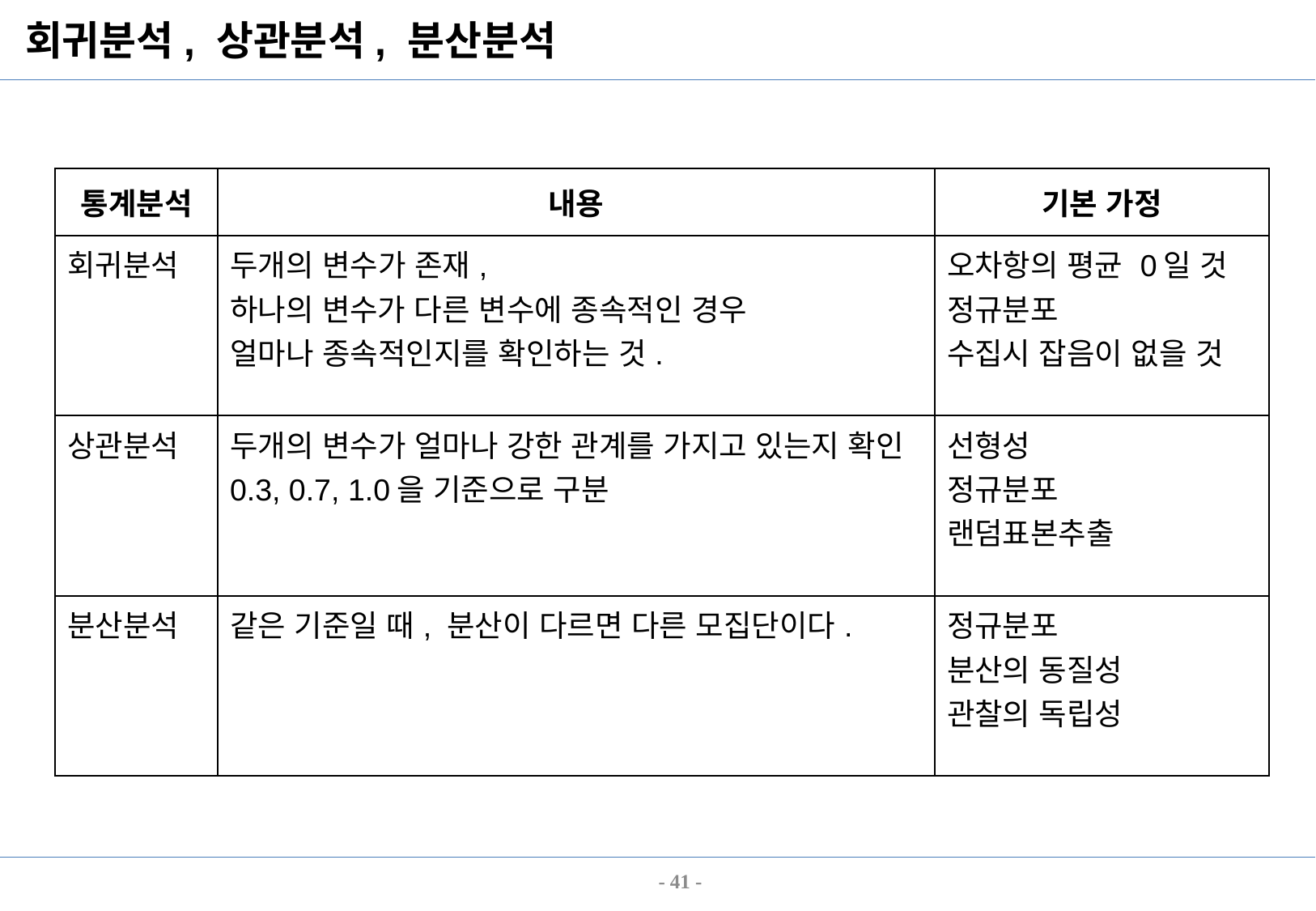

# 회귀분석, 상관분석, 분산분석
| 통계분석 | 내용 | 기본 가정 |
| --- | --- | --- |
| 회귀분석 | 두개의 변수가 존재, 하나의 변수가 다른 변수에 종속적인 경우 얼마나 종속적인지를 확인하는 것. | 오차항의 평균 0일 것 정규분포 수집시 잡음이 없을 것 |
| 상관분석 | 두개의 변수가 얼마나 강한 관계를 가지고 있는지 확인 0.3, 0.7, 1.0을 기준으로 구분 | 선형성 정규분포 랜덤표본추출 |
| 분산분석 | 같은 기준일 때, 분산이 다르면 다른 모집단이다. | 정규분포 분산의 동질성 관찰의 독립성 |
- 41 -